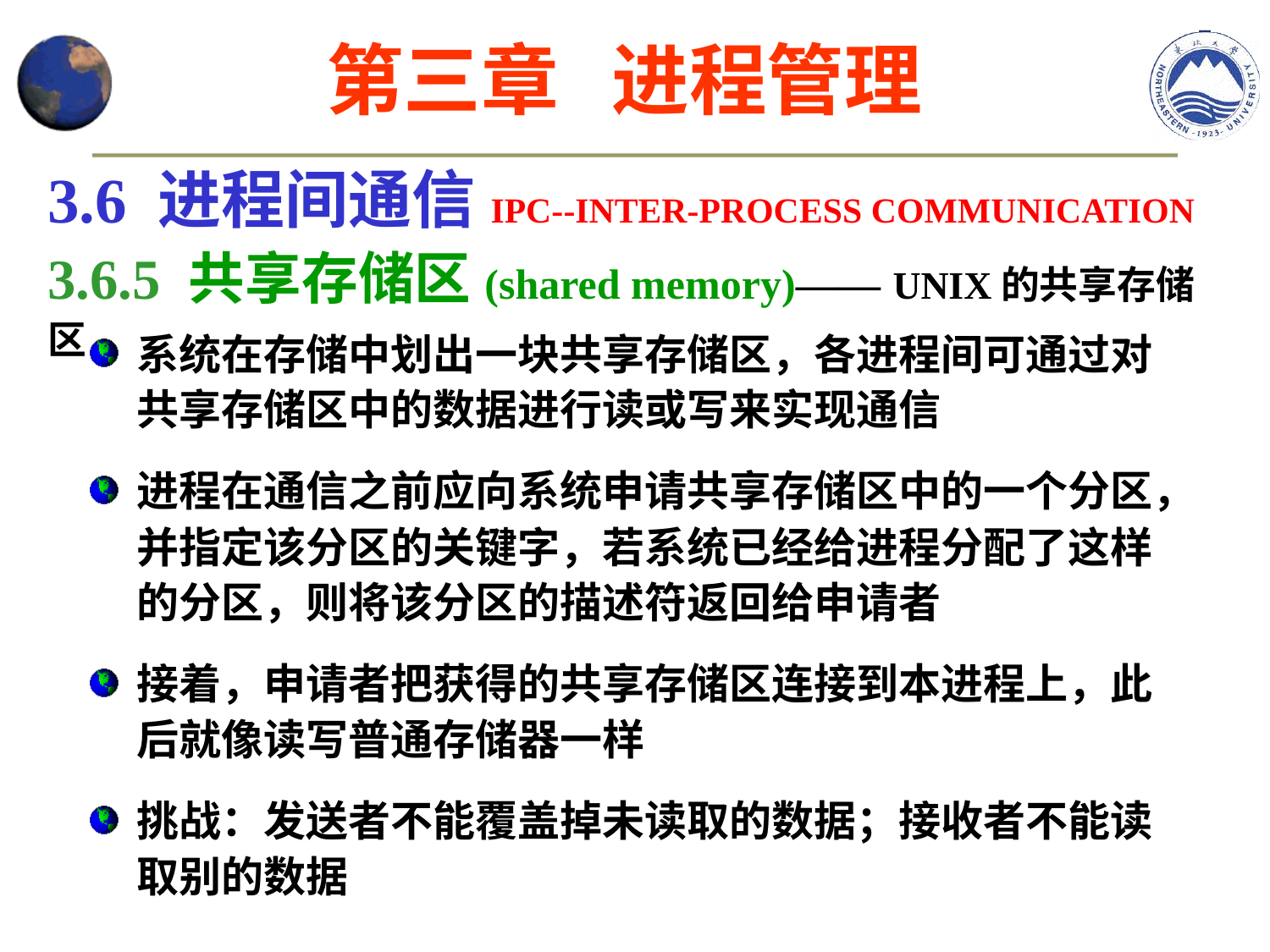

第三章   进程管理
3.6 进程间通信IPC--INTER-PROCESS COMMUNICATION
3.6.5 共享存储区(shared memory)—— UNIX的共享存储区
系统在存储中划出一块共享存储区，各进程间可通过对共享存储区中的数据进行读或写来实现通信
进程在通信之前应向系统申请共享存储区中的一个分区，并指定该分区的关键字，若系统已经给进程分配了这样的分区，则将该分区的描述符返回给申请者
接着，申请者把获得的共享存储区连接到本进程上，此后就像读写普通存储器一样
挑战：发送者不能覆盖掉未读取的数据；接收者不能读取别的数据